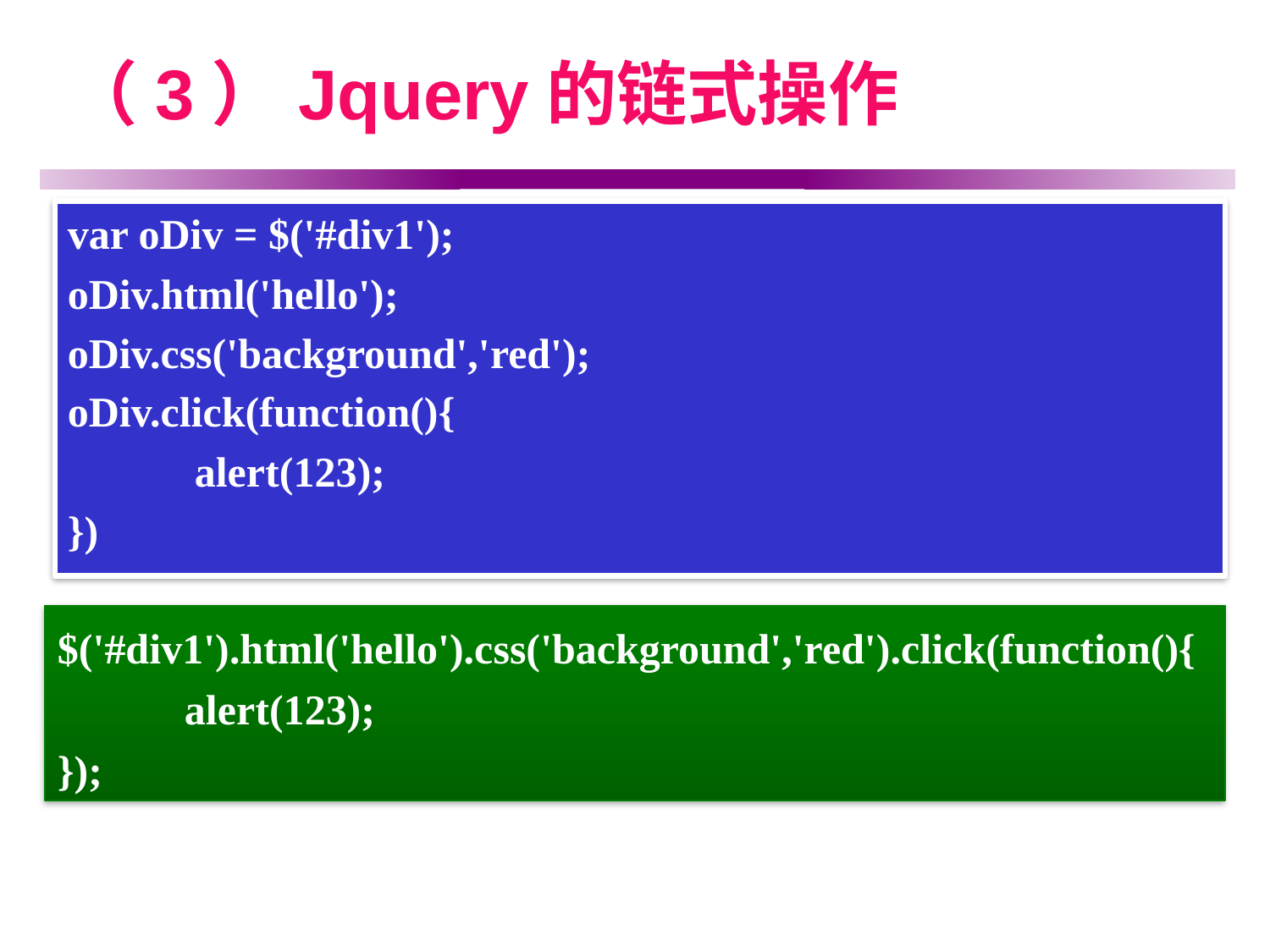

# （3）Jquery的链式操作
var oDiv = $('#div1');
oDiv.html('hello');
oDiv.css('background','red');
oDiv.click(function(){
	alert(123);
})
$('#div1').html('hello').css('background','red').click(function(){
	alert(123);
});